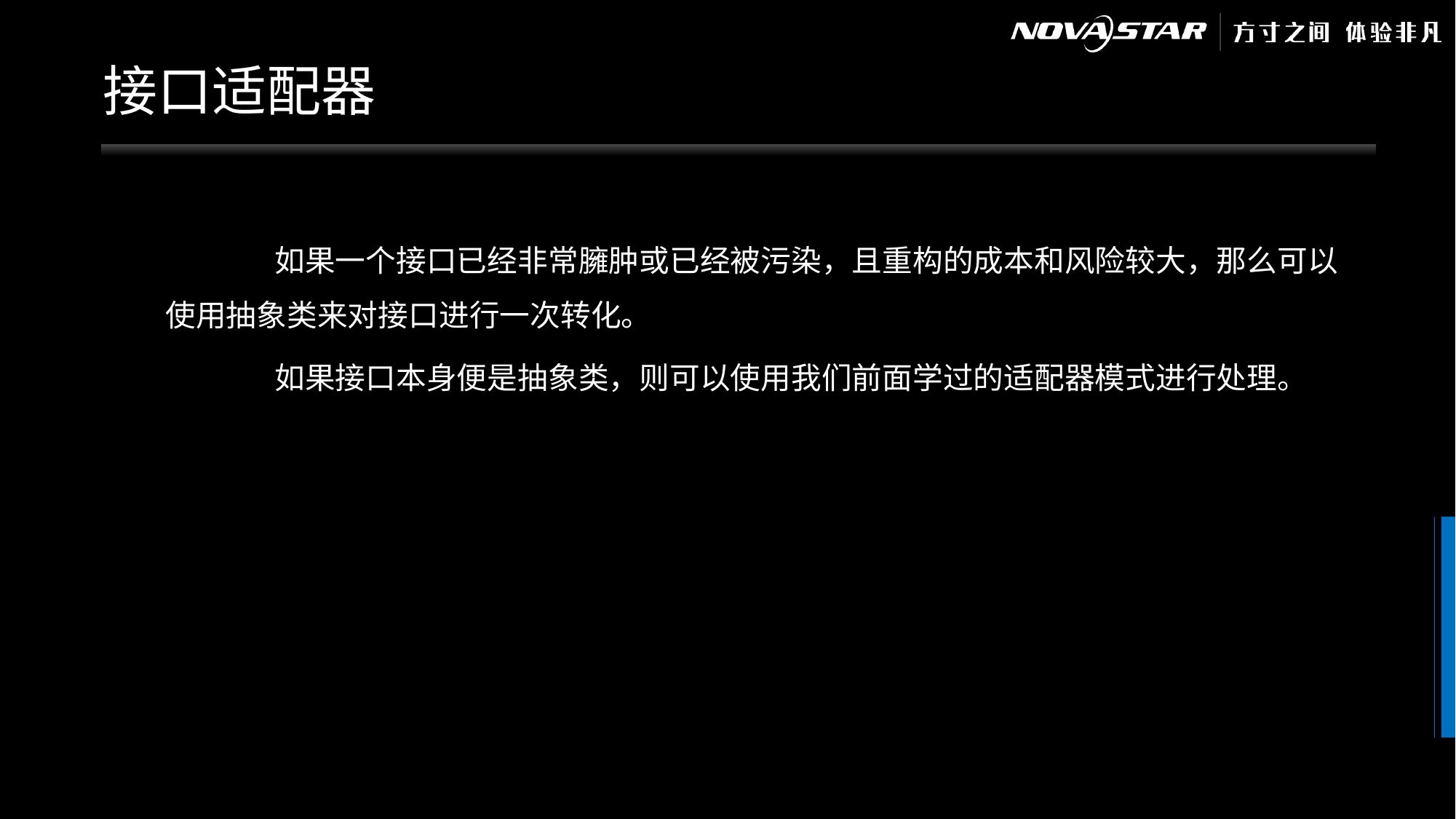

# 接口适配器

	如果一个接口已经非常臃肿或已经被污染，且重构的成本和风险较大，那么可以使用抽象类来对接口进行一次转化。
	如果接口本身便是抽象类，则可以使用我们前面学过的适配器模式进行处理。